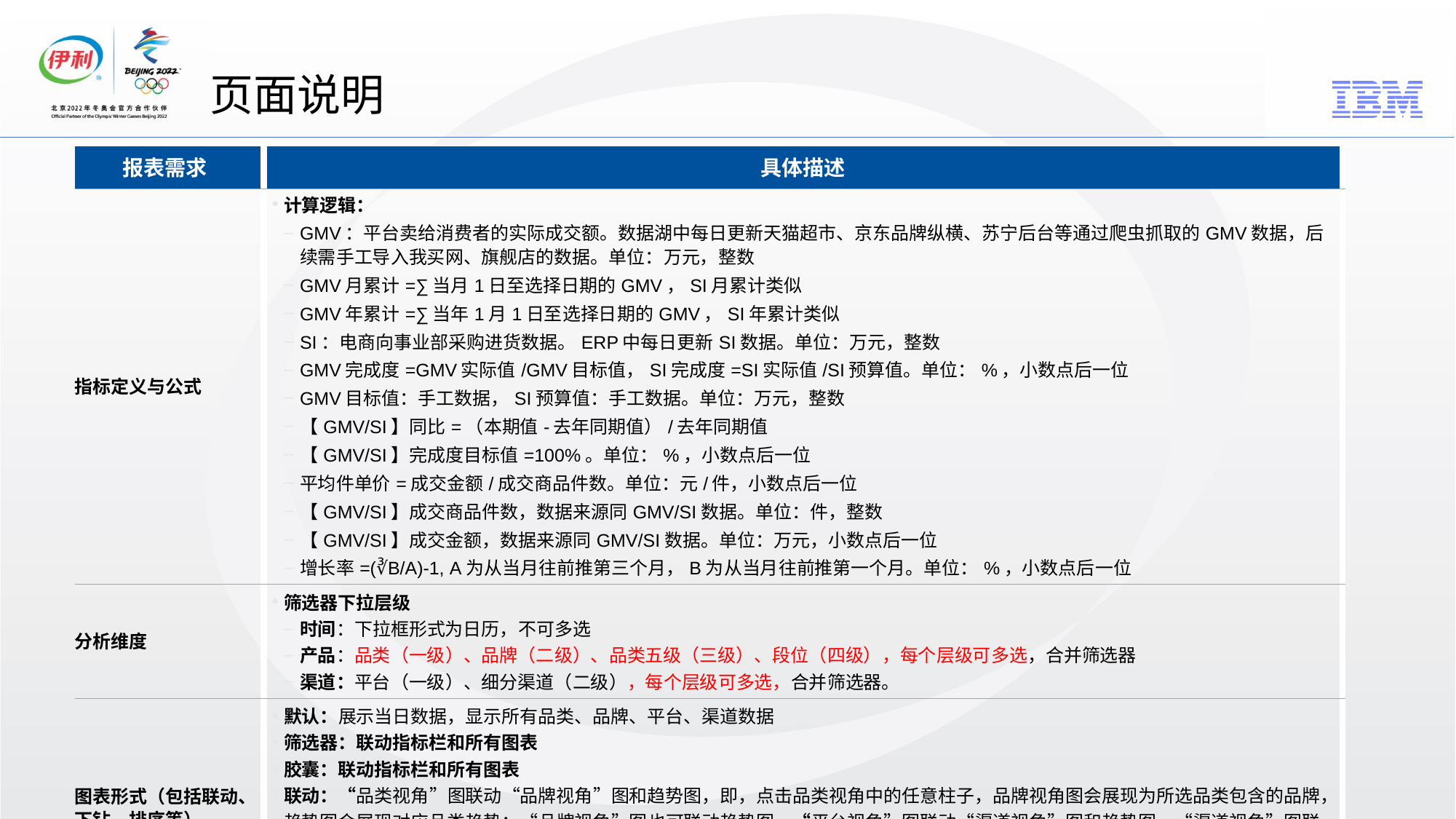

# 页面说明
| 报表需求 | 具体描述 |
| --- | --- |
| 指标定义与公式 | 计算逻辑： GMV：平台卖给消费者的实际成交额。数据湖中每日更新天猫超市、京东品牌纵横、苏宁后台等通过爬虫抓取的GMV数据，后续需手工导入我买网、旗舰店的数据。单位：万元，整数 GMV月累计=∑当月1日至选择日期的GMV，SI月累计类似 GMV年累计=∑当年1月1日至选择日期的GMV，SI年累计类似 SI：电商向事业部采购进货数据。ERP中每日更新SI数据。单位：万元，整数 GMV完成度=GMV实际值/GMV目标值，SI完成度=SI实际值/SI预算值。单位：%，小数点后一位 GMV目标值：手工数据，SI预算值：手工数据。单位：万元，整数 【GMV/SI】同比=（本期值-去年同期值）/去年同期值 【GMV/SI】完成度目标值=100%。单位：%，小数点后一位 平均件单价=成交金额/成交商品件数。单位：元/件，小数点后一位 【GMV/SI】成交商品件数，数据来源同GMV/SI数据。单位：件，整数 【GMV/SI】成交金额，数据来源同GMV/SI数据。单位：万元，小数点后一位 增长率=(∛B/A)-1, A为从当月往前推第三个月，B为从当月往前推第一个月。单位：%，小数点后一位 |
| 分析维度 | 筛选器下拉层级 时间：下拉框形式为日历，不可多选 产品：品类（一级）、品牌（二级）、品类五级（三级）、段位（四级），每个层级可多选，合并筛选器 渠道：平台（一级）、细分渠道（二级），每个层级可多选，合并筛选器。 |
| 图表形式（包括联动、下钻、排序等） | 默认：展示当日数据，显示所有品类、品牌、平台、渠道数据 筛选器：联动指标栏和所有图表 胶囊：联动指标栏和所有图表 联动：“品类视角”图联动“品牌视角”图和趋势图，即，点击品类视角中的任意柱子，品牌视角图会展现为所选品类包含的品牌，趋势图会展现对应品类趋势；“品牌视角”图也可联动趋势图。“平台视角”图联动“渠道视角”图和趋势图，“渠道视角”图联动趋势图 排序：品类视角图按“液奶、婴儿粉、成人粉”排序；品牌视角图按GMV/SI从高到底排序；平台视角图按“京东、天猫、苏宁、我买网、拼多多、唯品会”排序；渠道视角图按GMV/SI从高到底排序 |